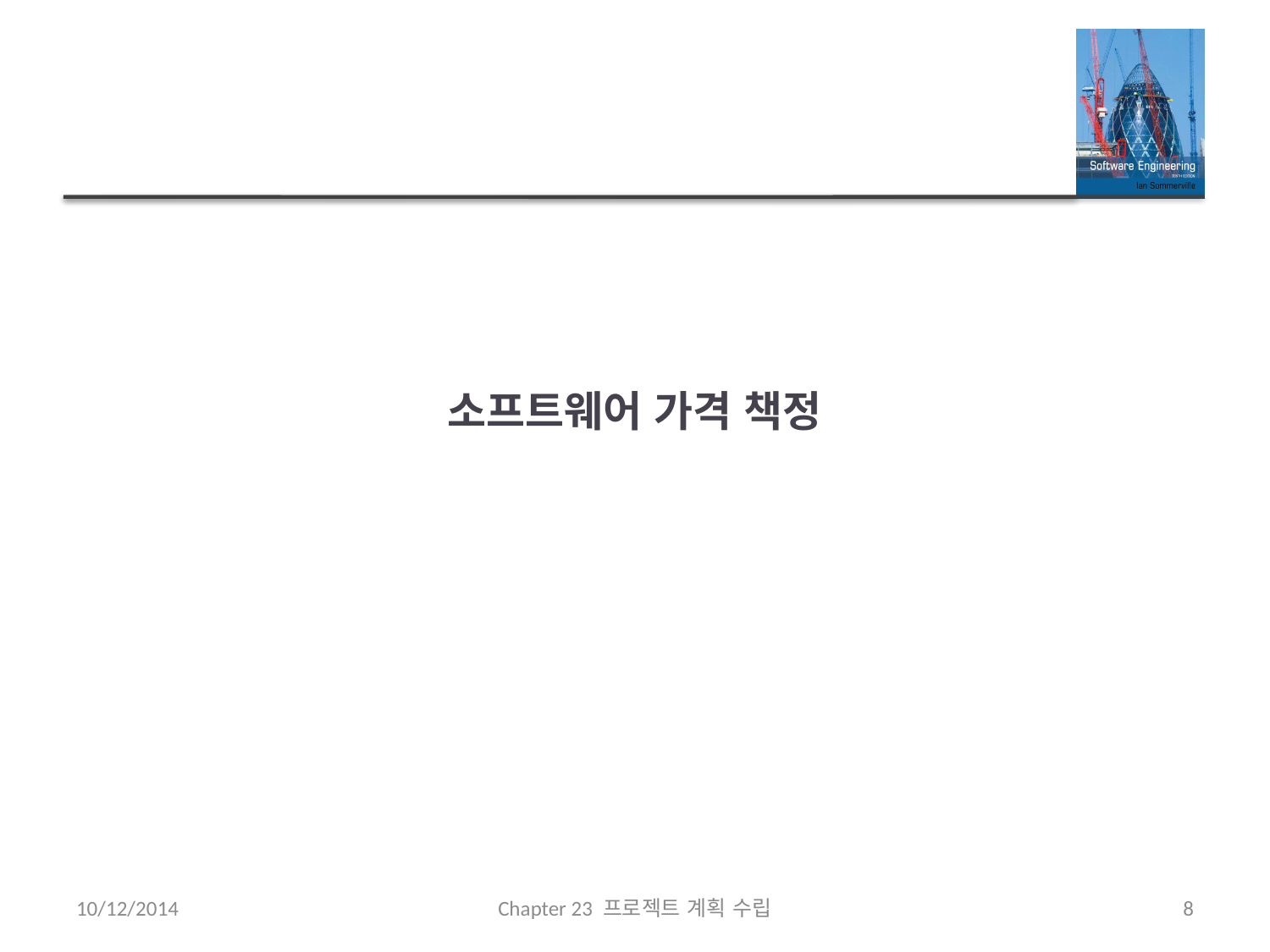

# 소프트웨어 가격 책정
10/12/2014
Chapter 23 프로젝트 계획 수립
8